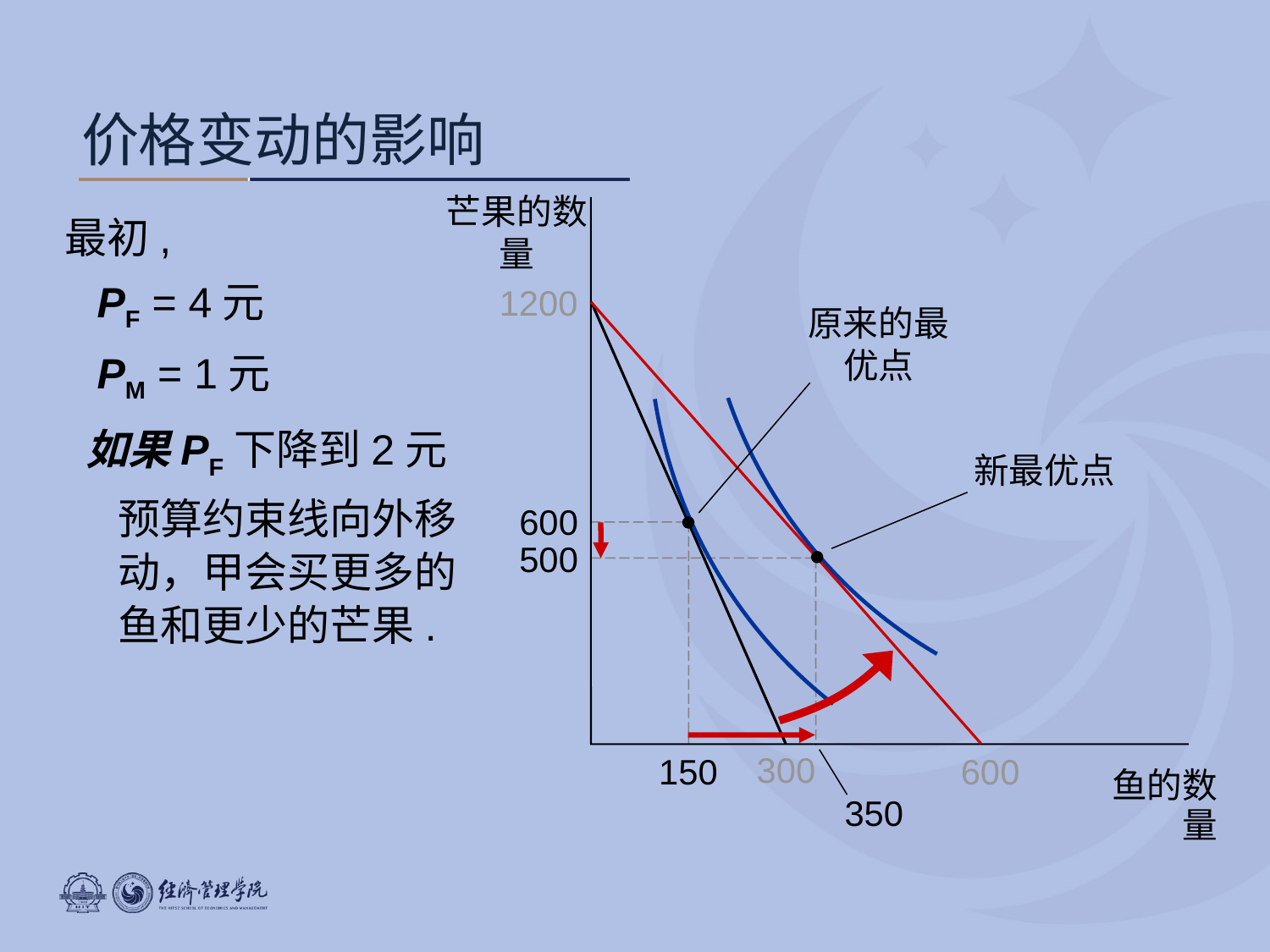

价格变动的影响
芒果的数量

最初,
PF = 4元
PM = 1元

1200
原来的最优点

600

如果PF下降到2元
预算约束线向外移动，甲会买更多的鱼和更少的芒果.
新最优点

600

500

350

300
150
鱼的数量